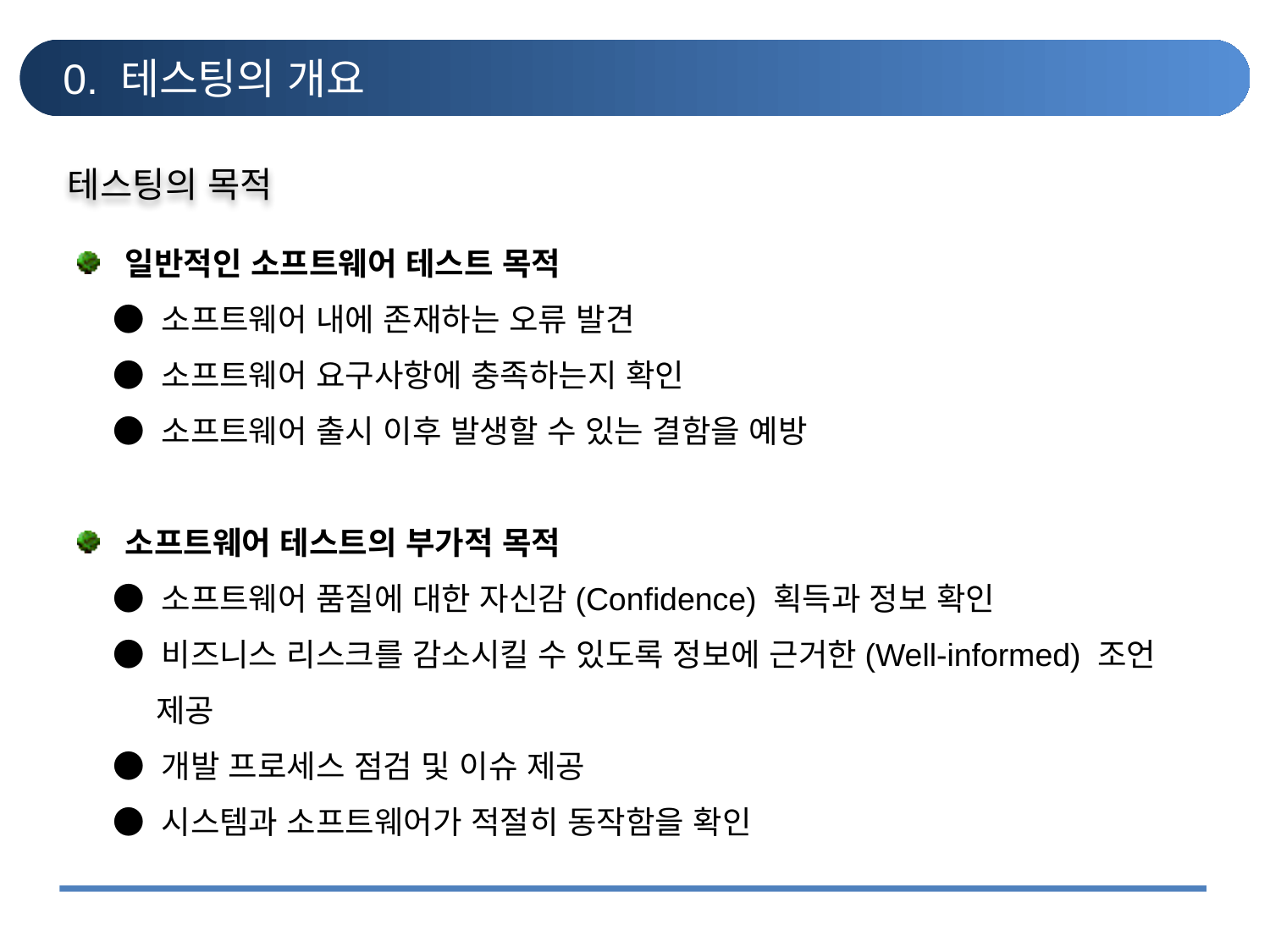

# 0. 테스팅의 개요
테스팅의 목적
일반적인 소프트웨어 테스트 목적
    ● 소프트웨어 내에 존재하는 오류 발견
    ● 소프트웨어 요구사항에 충족하는지 확인
    ● 소프트웨어 출시 이후 발생할 수 있는 결함을 예방

소프트웨어 테스트의 부가적 목적
    ● 소프트웨어 품질에 대한 자신감(Confidence) 획득과 정보 확인
    ● 비즈니스 리스크를 감소시킬 수 있도록 정보에 근거한(Well-informed) 조언
        제공
    ● 개발 프로세스 점검 및 이슈 제공
    ● 시스템과 소프트웨어가 적절히 동작함을 확인